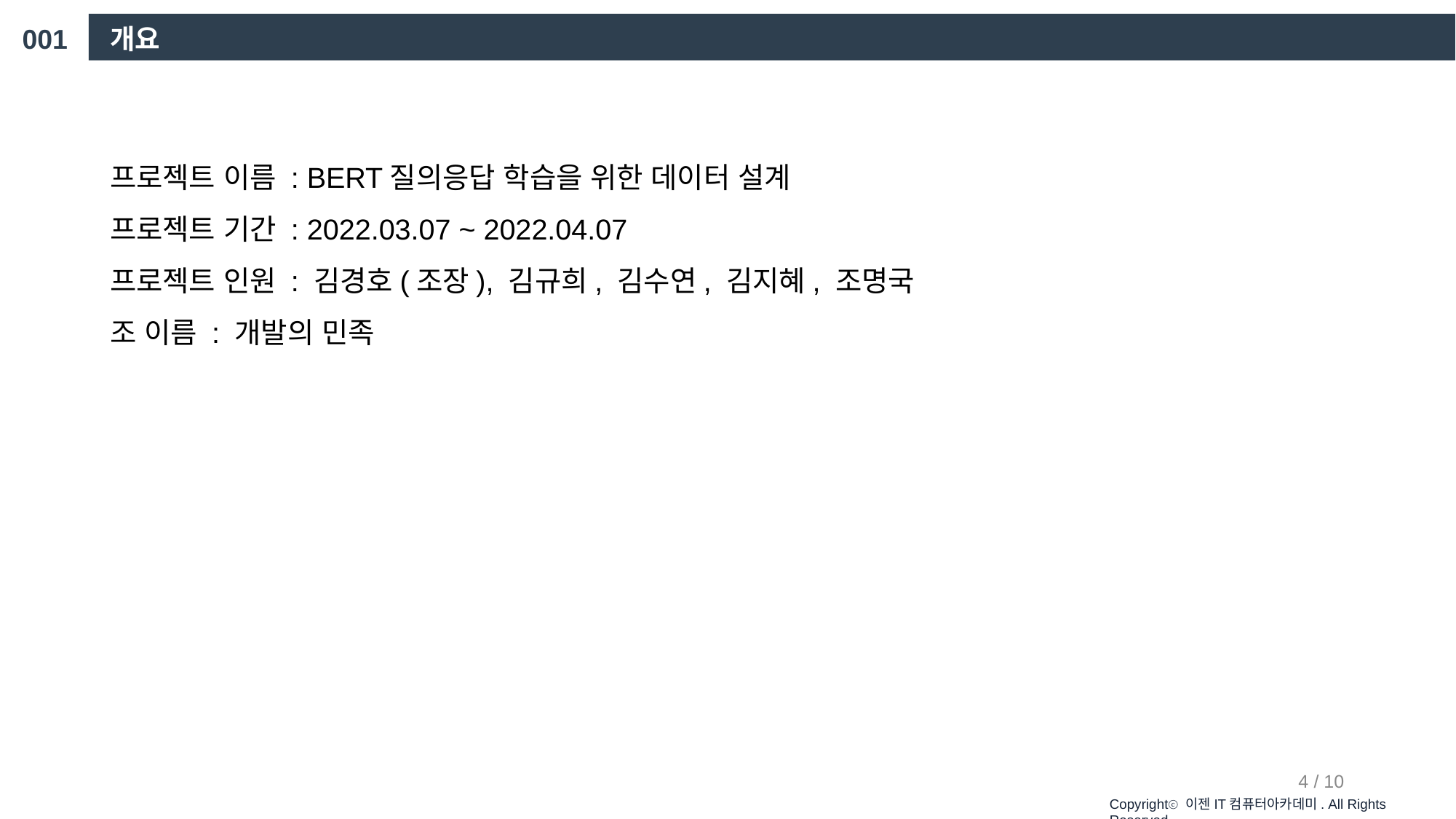

001
개요
프로젝트 이름 : BERT질의응답 학습을 위한 데이터 설계
프로젝트 기간 : 2022.03.07 ~ 2022.04.07
프로젝트 인원 : 김경호(조장), 김규희, 김수연, 김지혜, 조명국
조 이름 : 개발의 민족
4 / 10